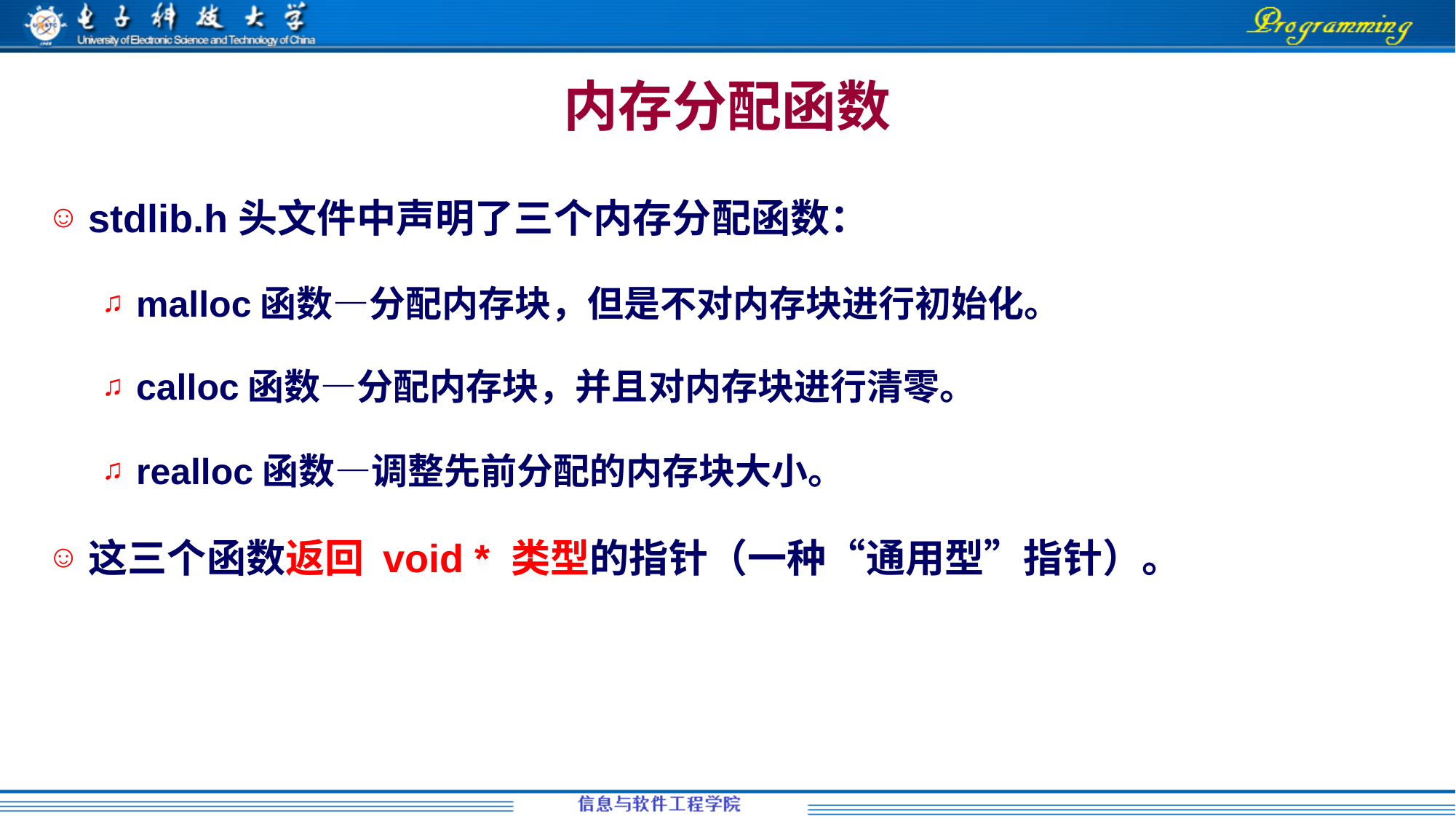

# 内存分配函数
stdlib.h头文件中声明了三个内存分配函数：
malloc函数—分配内存块，但是不对内存块进行初始化。
calloc函数—分配内存块，并且对内存块进行清零。
realloc函数—调整先前分配的内存块大小。
这三个函数返回 void * 类型的指针（一种“通用型”指针）。